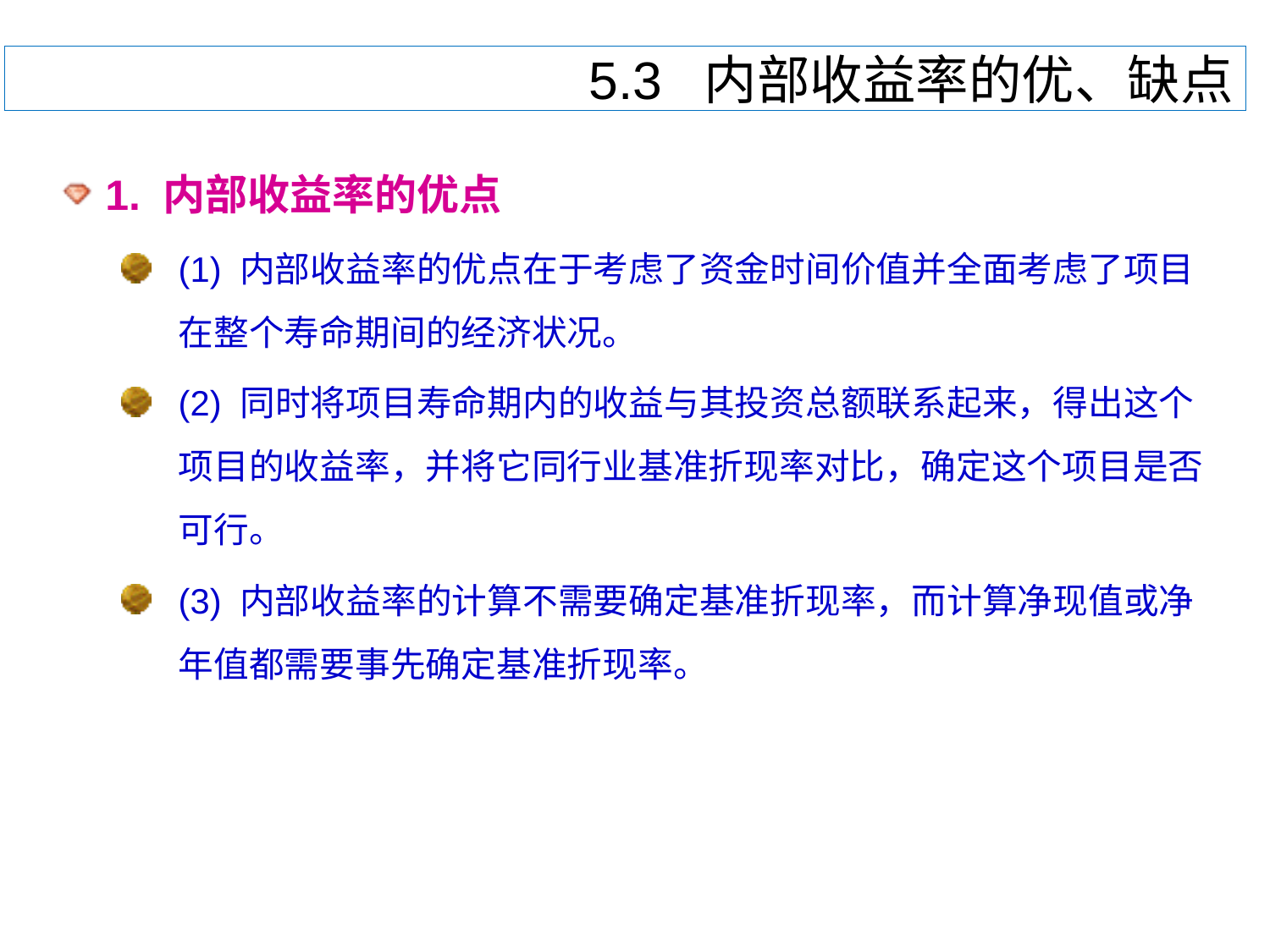

48
# 5.3  内部收益率的优、缺点
1. 内部收益率的优点
(1) 内部收益率的优点在于考虑了资金时间价值并全面考虑了项目在整个寿命期间的经济状况。
(2) 同时将项目寿命期内的收益与其投资总额联系起来，得出这个项目的收益率，并将它同行业基准折现率对比，确定这个项目是否可行。
(3) 内部收益率的计算不需要确定基准折现率，而计算净现值或净年值都需要事先确定基准折现率。